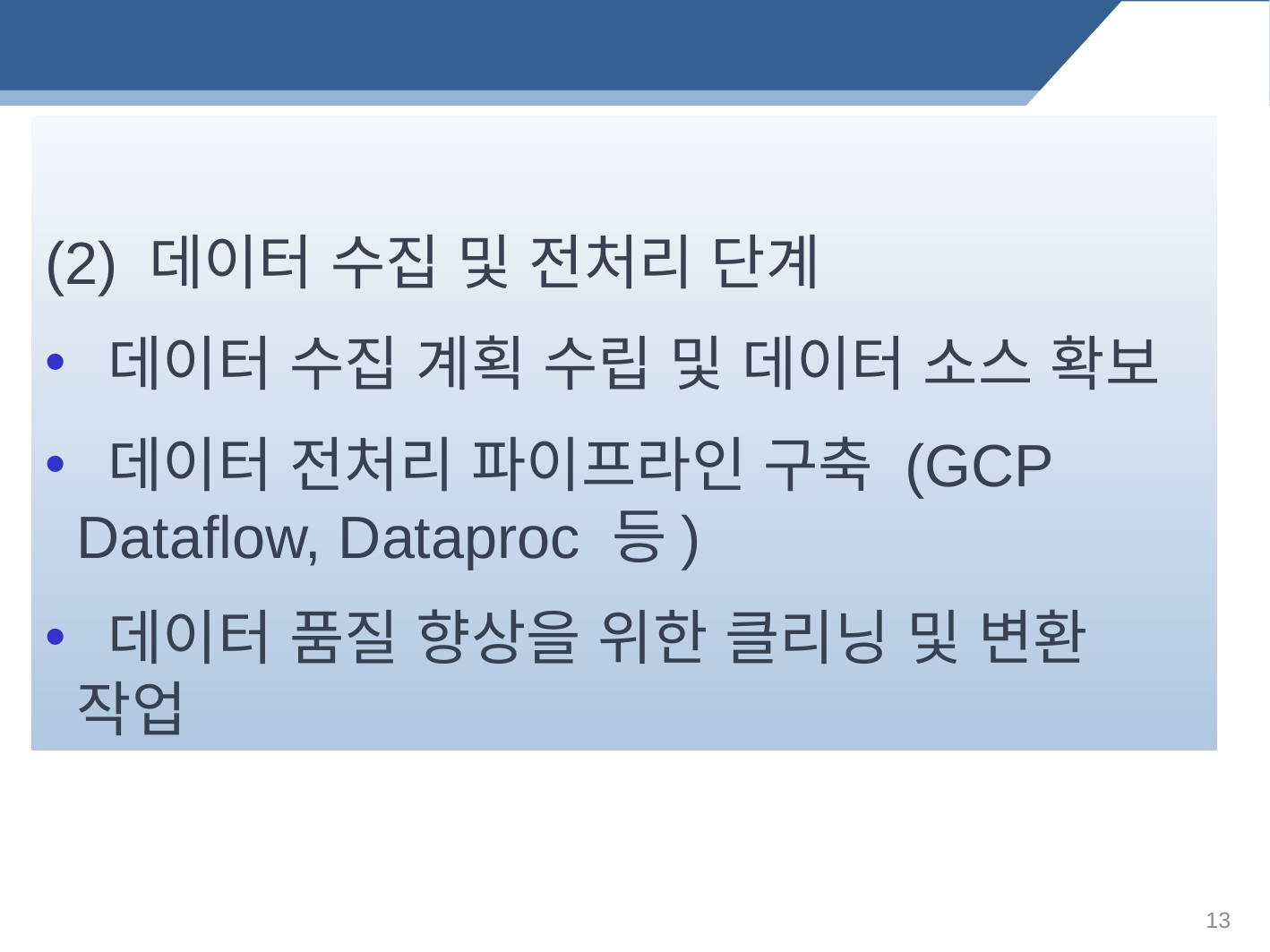

(2) 데이터 수집 및 전처리 단계
 데이터 수집 계획 수립 및 데이터 소스 확보
 데이터 전처리 파이프라인 구축 (GCP Dataflow, Dataproc 등)
 데이터 품질 향상을 위한 클리닝 및 변환 작업